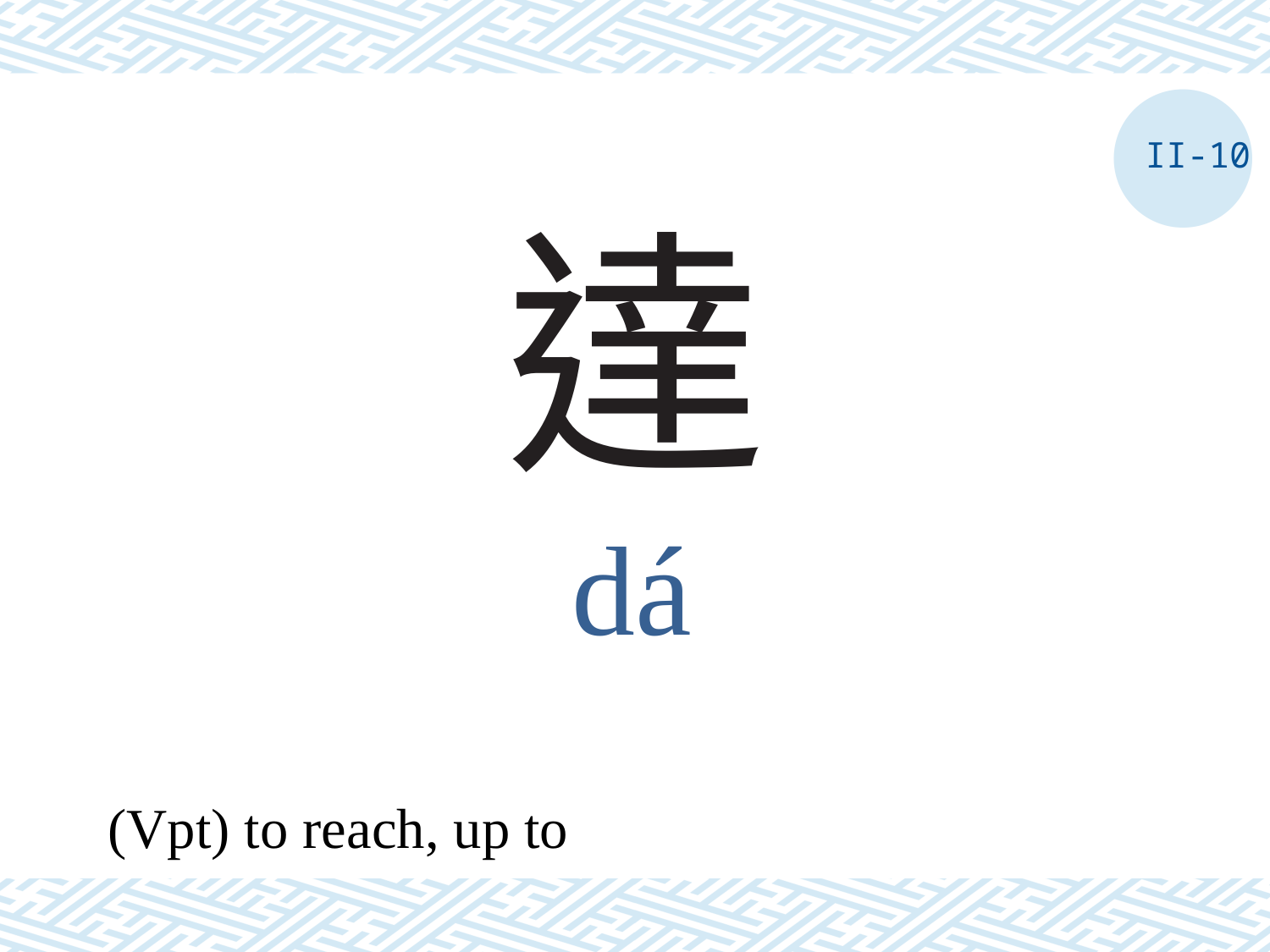

II-10

# 達
dá
(Vpt) to reach, up to